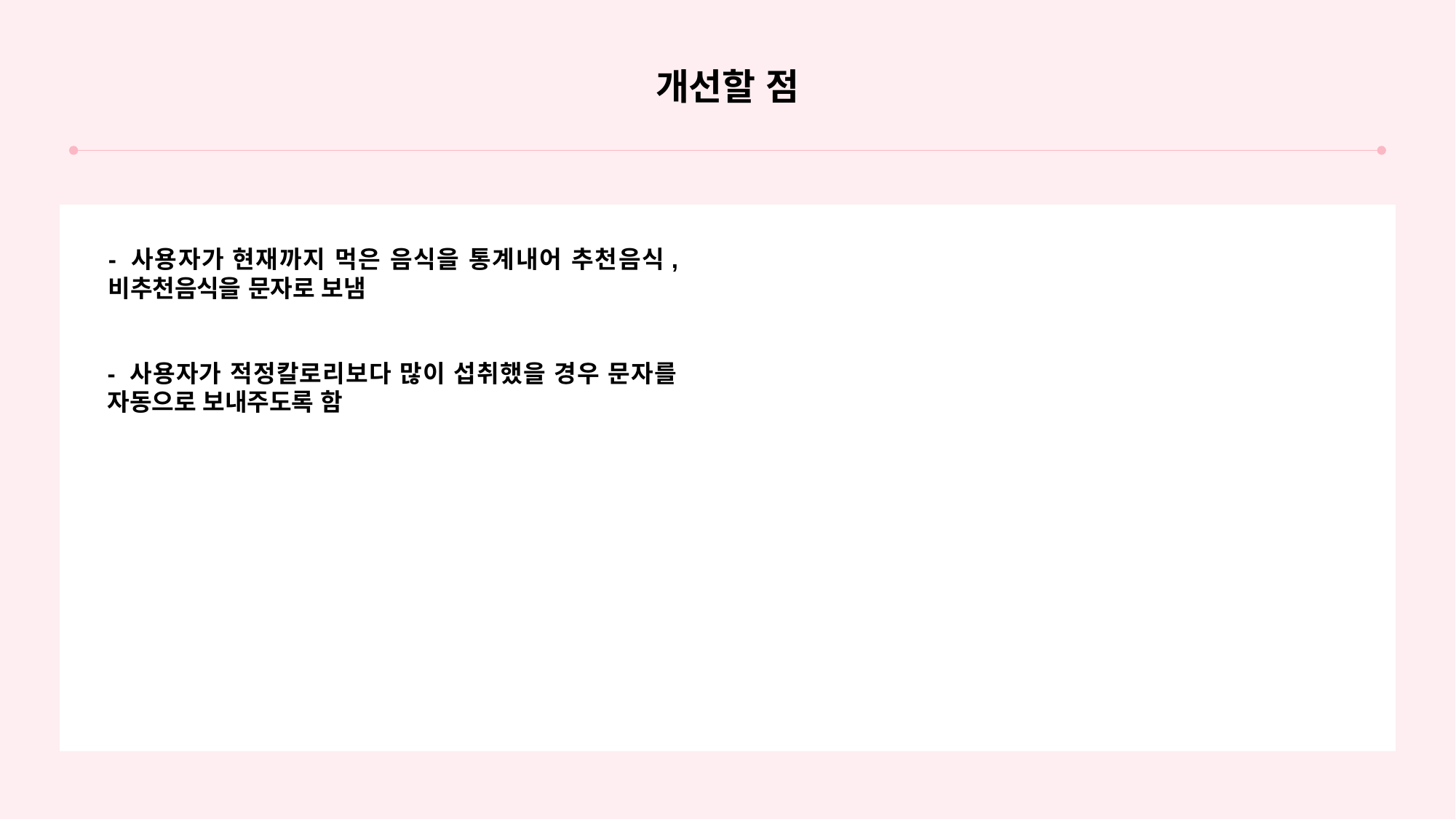

개선할 점

- 사용자가 현재까지 먹은 음식을 통계내어 추천음식, 비추천음식을 문자로 보냄
- 사용자가 적정칼로리보다 많이 섭취했을 경우 문자를 자동으로 보내주도록 함